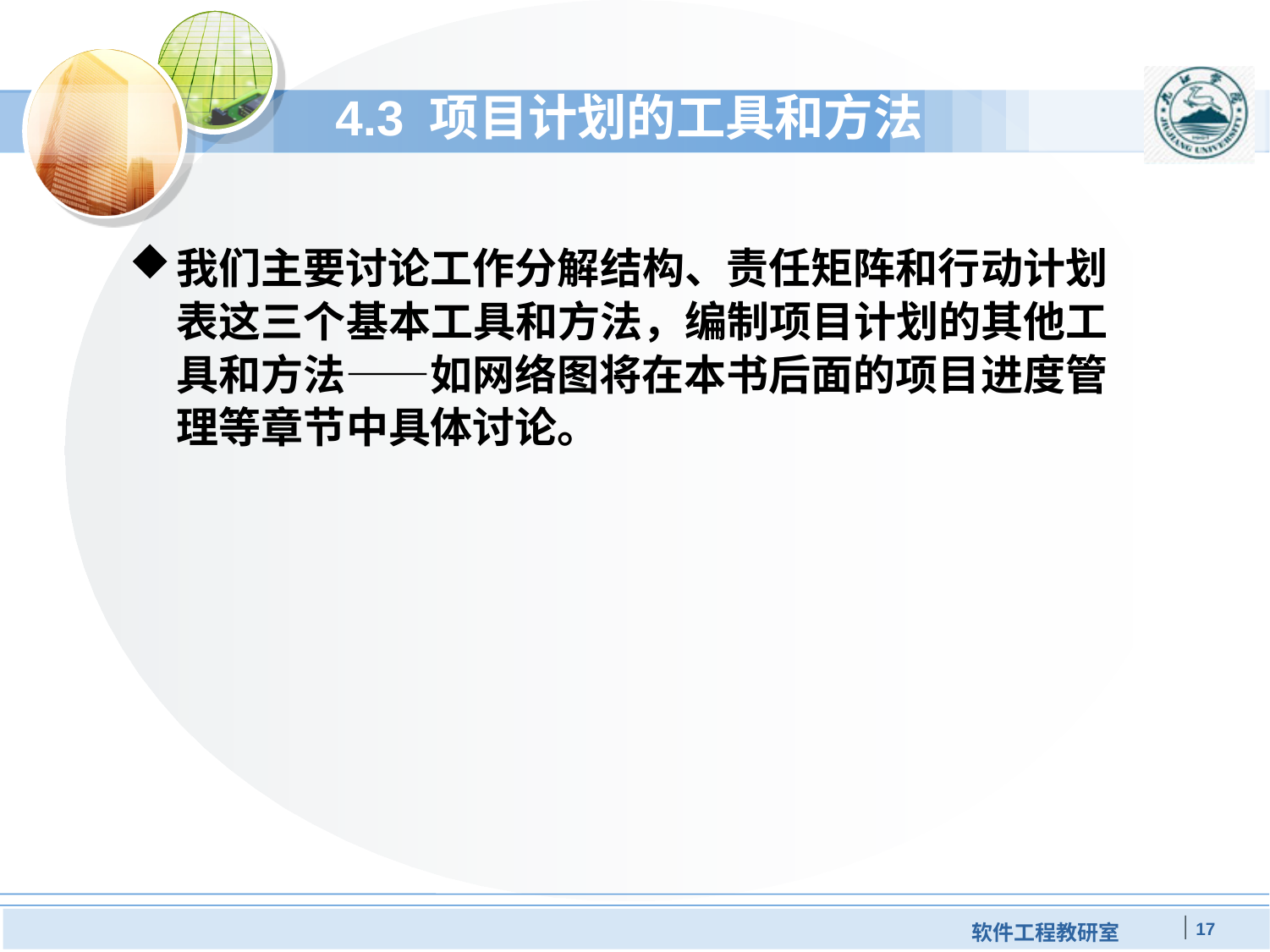

# 4.3 项目计划的工具和方法
我们主要讨论工作分解结构、责任矩阵和行动计划表这三个基本工具和方法，编制项目计划的其他工具和方法——如网络图将在本书后面的项目进度管理等章节中具体讨论。